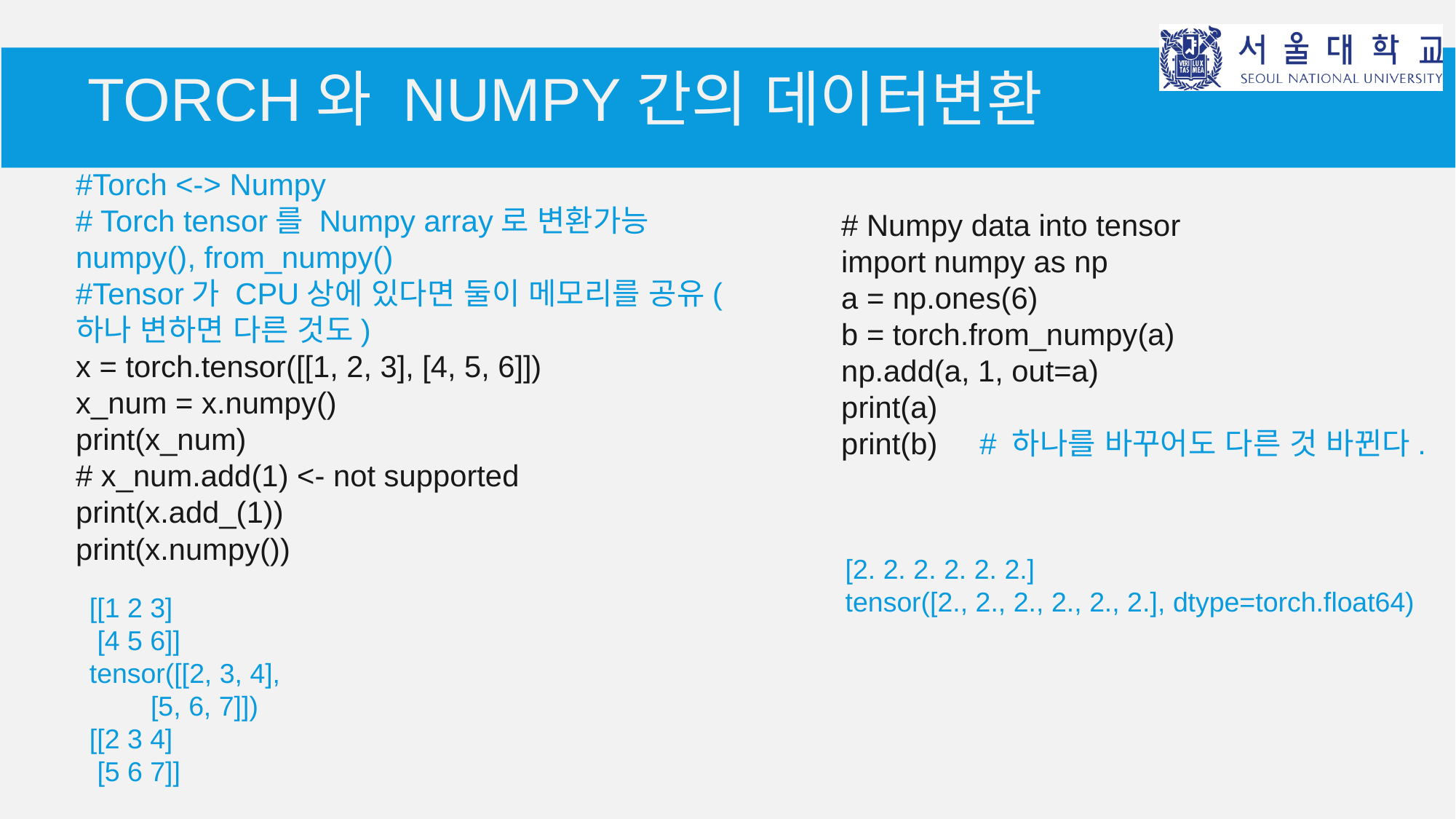

# Torch와 numpy간의 데이터변환
#Torch <-> Numpy
# Torch tensor를 Numpy array로 변환가능  numpy(), from_numpy()
#Tensor가 CPU상에 있다면 둘이 메모리를 공유(하나 변하면 다른 것도)
x = torch.tensor([[1, 2, 3], [4, 5, 6]])
x_num = x.numpy()
print(x_num)
# x_num.add(1) <- not supported
print(x.add_(1))
print(x.numpy())
# Numpy data into tensor
import numpy as np
a = np.ones(6)
b = torch.from_numpy(a)
np.add(a, 1, out=a)
print(a)
print(b)     # 하나를 바꾸어도 다른 것 바뀐다.
[2. 2. 2. 2. 2. 2.]
tensor([2., 2., 2., 2., 2., 2.], dtype=torch.float64)
[[1 2 3]
 [4 5 6]]
tensor([[2, 3, 4],
        [5, 6, 7]])
[[2 3 4]
 [5 6 7]]